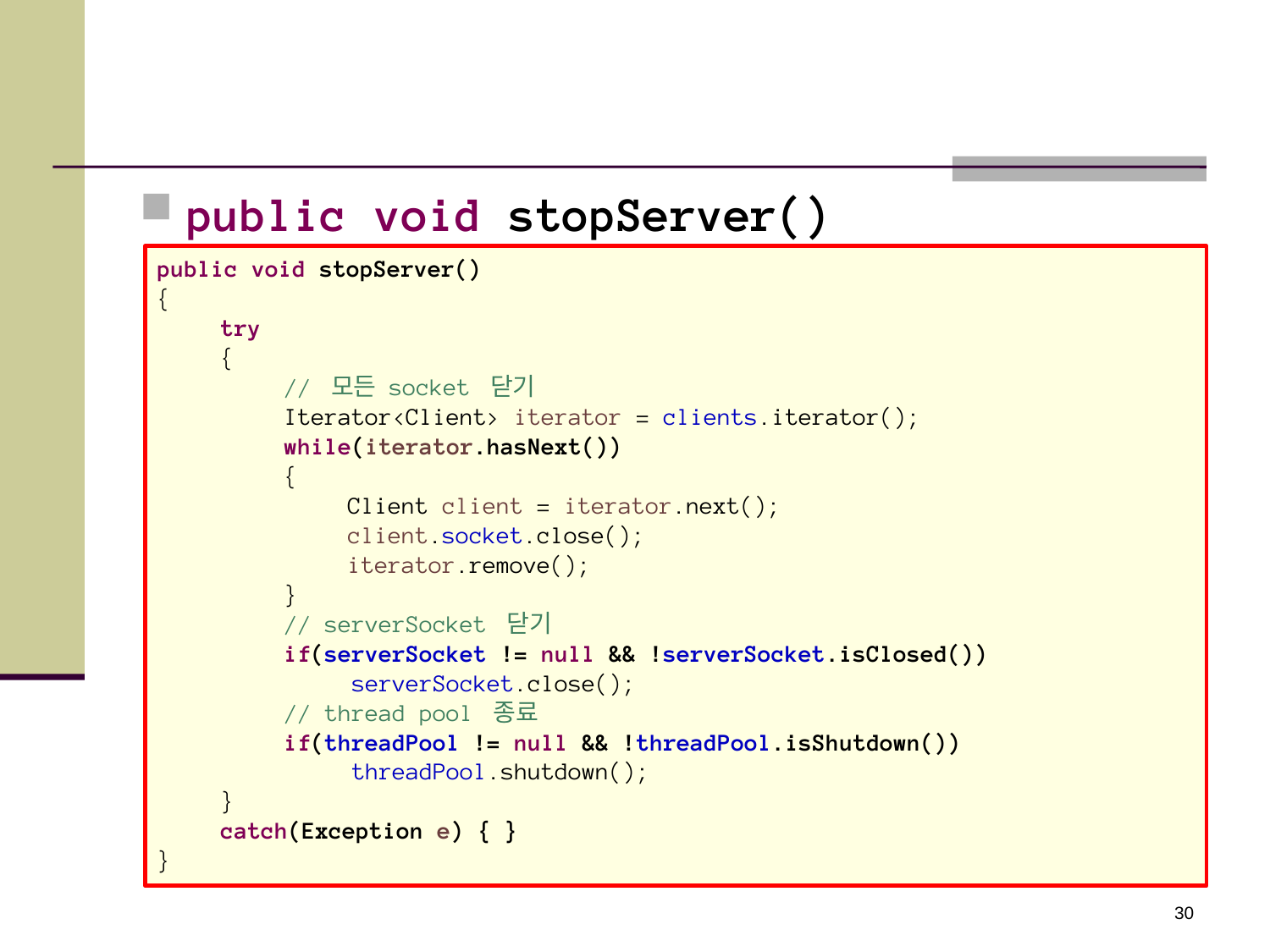

#
public void stopServer()
public void stopServer()
{
try
{
// 모든 socket 닫기
Iterator<Client> iterator = clients.iterator();
while(iterator.hasNext())
{
Client client = iterator.next();
client.socket.close();
iterator.remove();
}
// serverSocket 닫기
if(serverSocket != null && !serverSocket.isClosed())
     serverSocket.close();
// thread pool 종료
if(threadPool != null && !threadPool.isShutdown())
     threadPool.shutdown();
}
catch(Exception e) { }
}
30